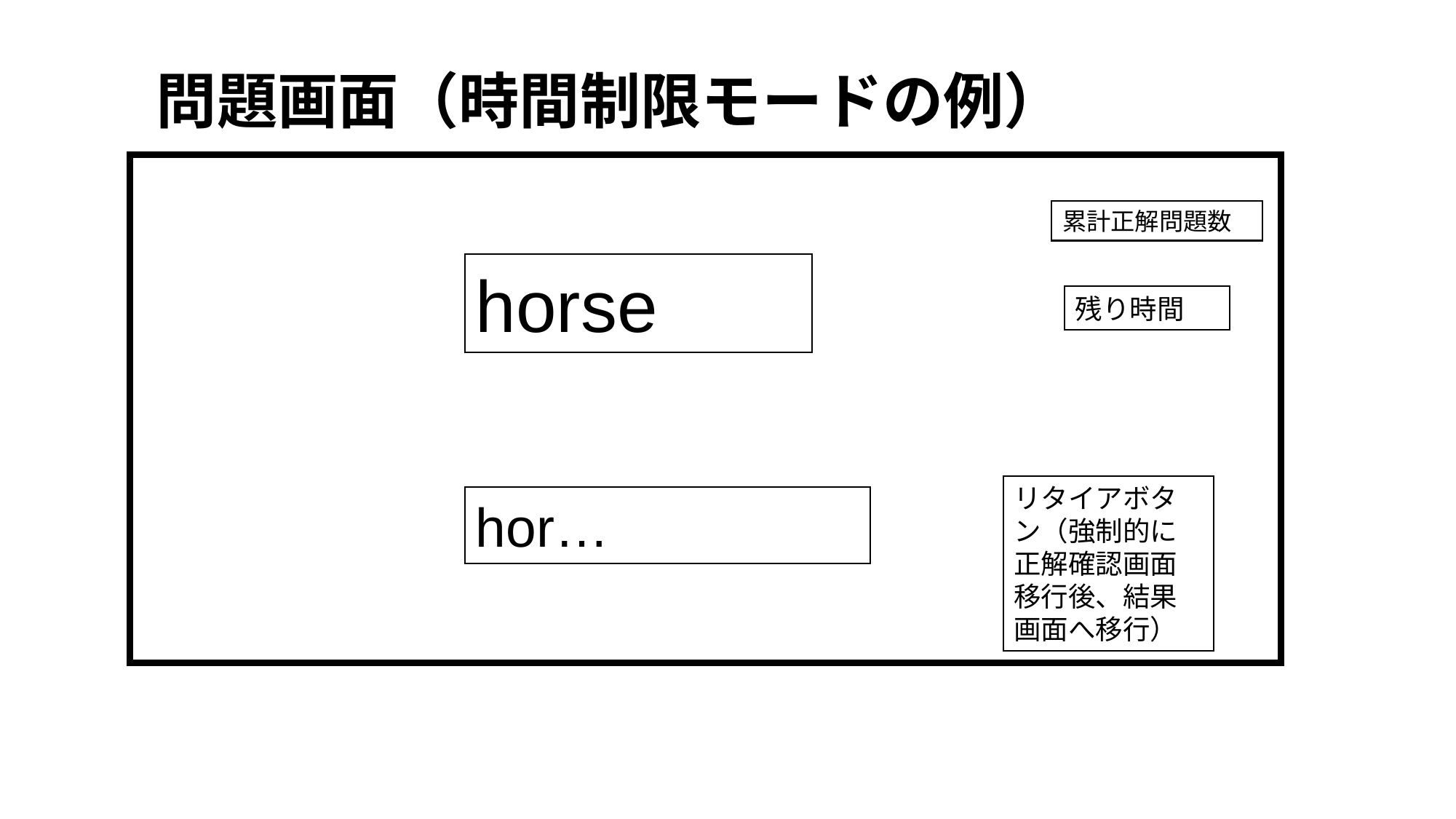

問題画面（時間制限モードの例）

累計正解問題数
horse
残り時間
リタイアボタン（強制的に正解確認画面移行後、結果画面へ移行）
hor…